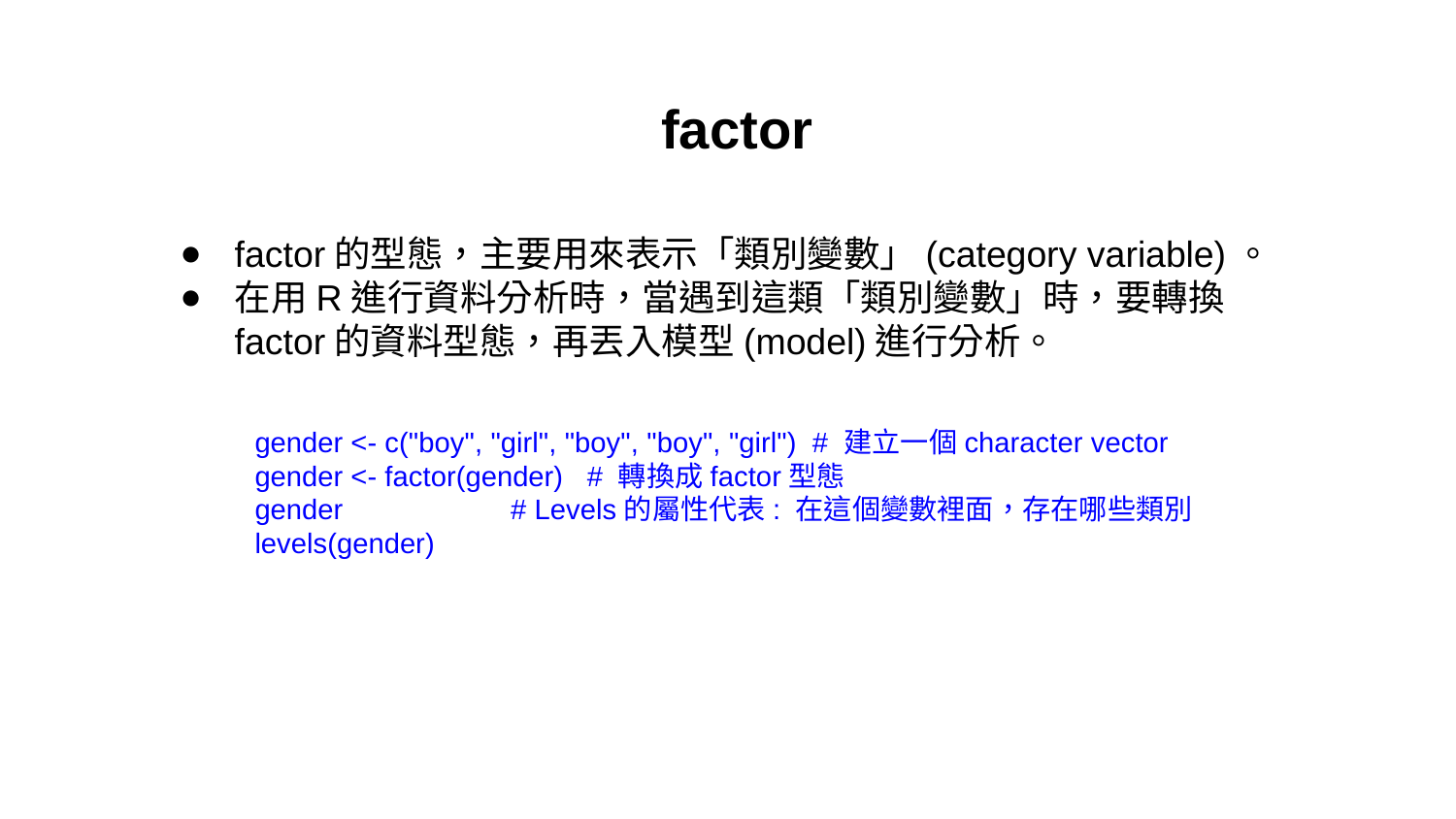

# factor
factor的型態，主要用來表示「類別變數」(category variable)。
在用R進行資料分析時，當遇到這類「類別變數」時，要轉換factor的資料型態，再丟入模型(model)進行分析。
gender <- c("boy", "girl", "boy", "boy", "girl")  # 建立一個character vector
gender <- factor(gender)   # 轉換成factor型態
gender                     # Levels的屬性代表: 在這個變數裡面，存在哪些類別
levels(gender)